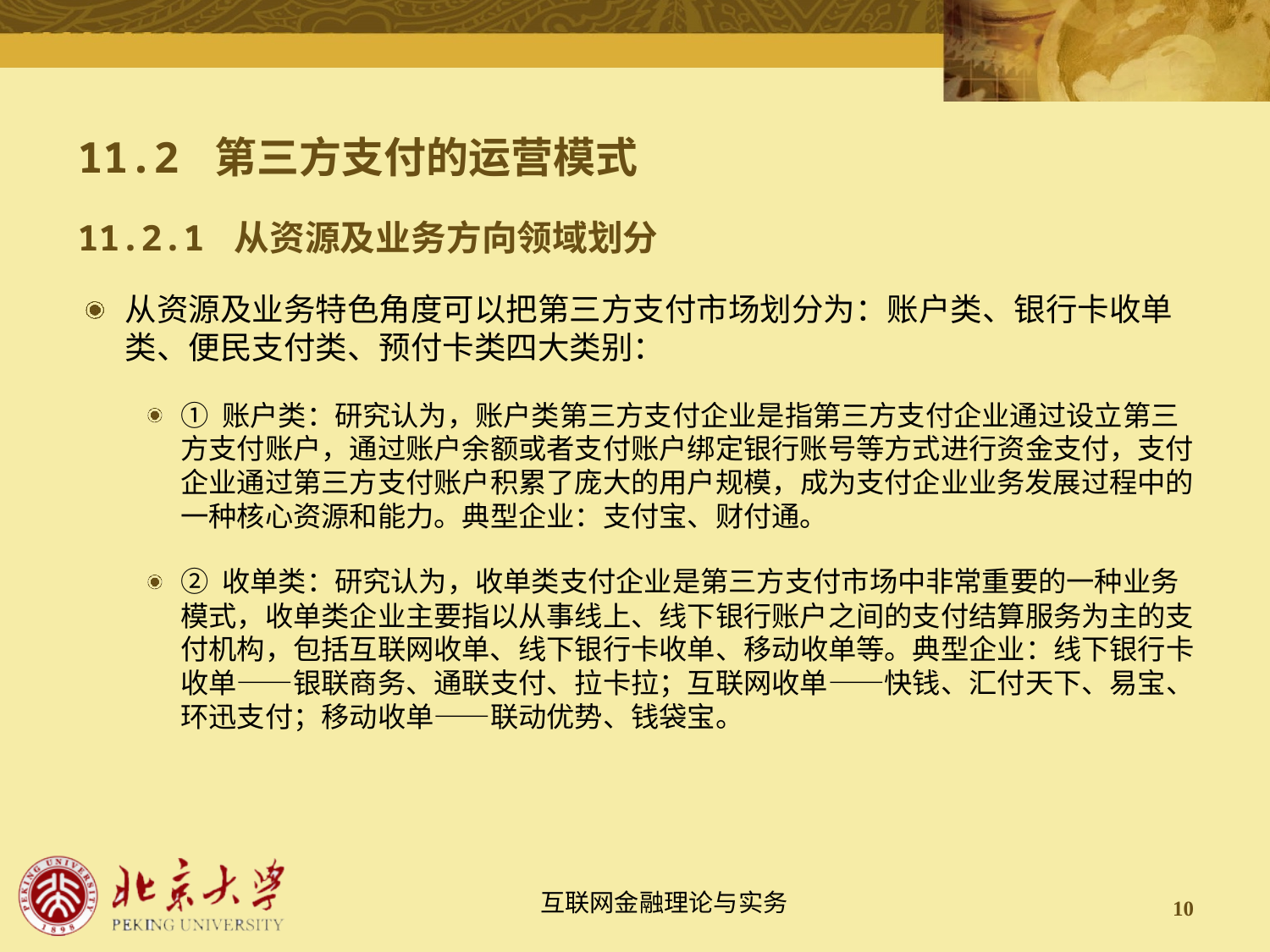

# 11.2 第三方支付的运营模式
11.2.1 从资源及业务方向领域划分
从资源及业务特色角度可以把第三方支付市场划分为：账户类、银行卡收单类、便民支付类、预付卡类四大类别：
① 账户类：研究认为，账户类第三方支付企业是指第三方支付企业通过设立第三方支付账户，通过账户余额或者支付账户绑定银行账号等方式进行资金支付，支付企业通过第三方支付账户积累了庞大的用户规模，成为支付企业业务发展过程中的一种核心资源和能力。典型企业：支付宝、财付通。
② 收单类：研究认为，收单类支付企业是第三方支付市场中非常重要的一种业务模式，收单类企业主要指以从事线上、线下银行账户之间的支付结算服务为主的支付机构，包括互联网收单、线下银行卡收单、移动收单等。典型企业：线下银行卡收单——银联商务、通联支付、拉卡拉；互联网收单——快钱、汇付天下、易宝、环迅支付；移动收单——联动优势、钱袋宝。
10